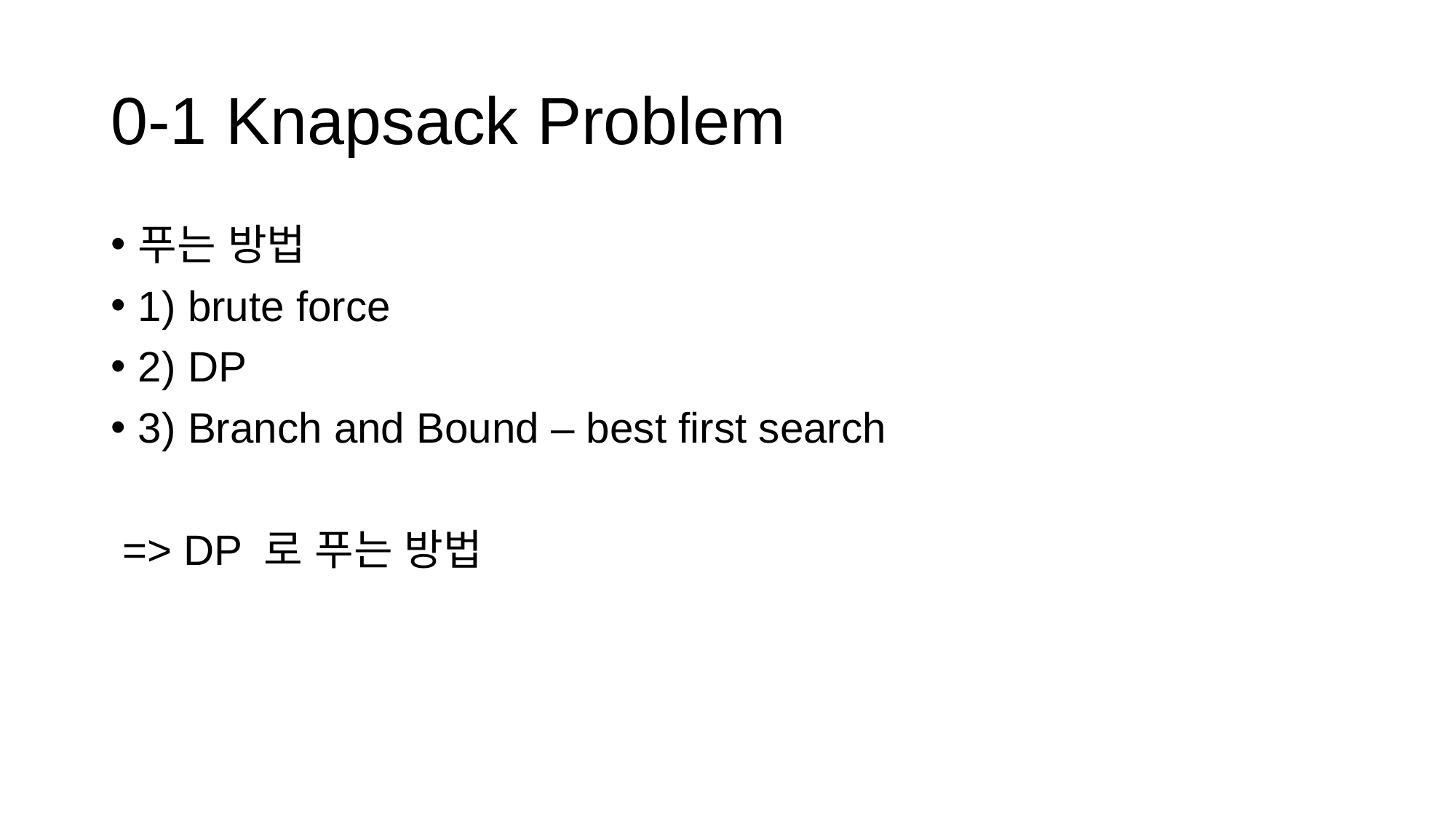

# 0-1 Knapsack Problem
푸는 방법
1) brute force
2) DP
3) Branch and Bound – best first search

 => DP 로 푸는 방법